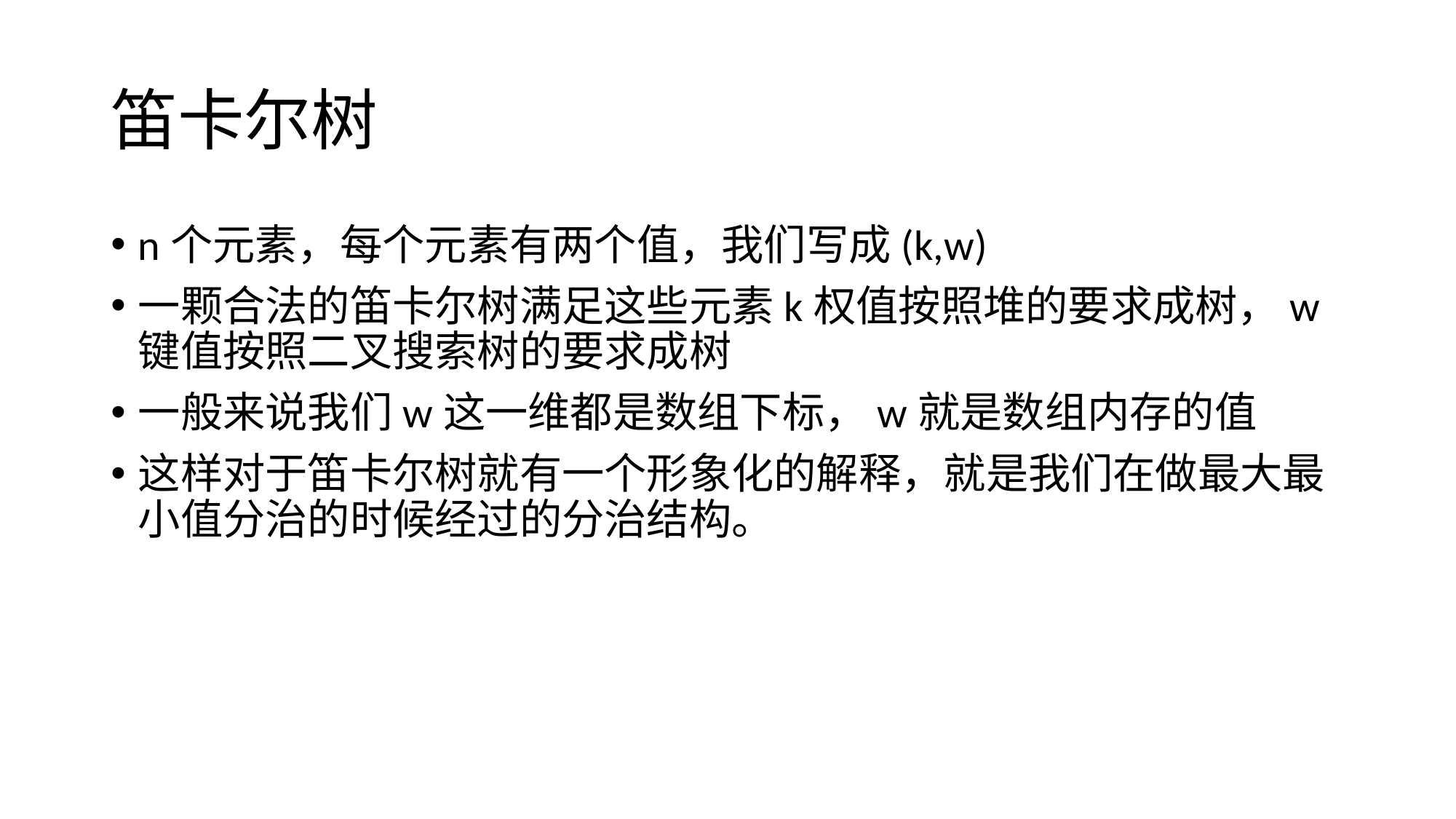

# 笛卡尔树
n个元素，每个元素有两个值，我们写成(k,w)
一颗合法的笛卡尔树满足这些元素k权值按照堆的要求成树，w键值按照二叉搜索树的要求成树
一般来说我们w这一维都是数组下标，w就是数组内存的值
这样对于笛卡尔树就有一个形象化的解释，就是我们在做最大最小值分治的时候经过的分治结构。